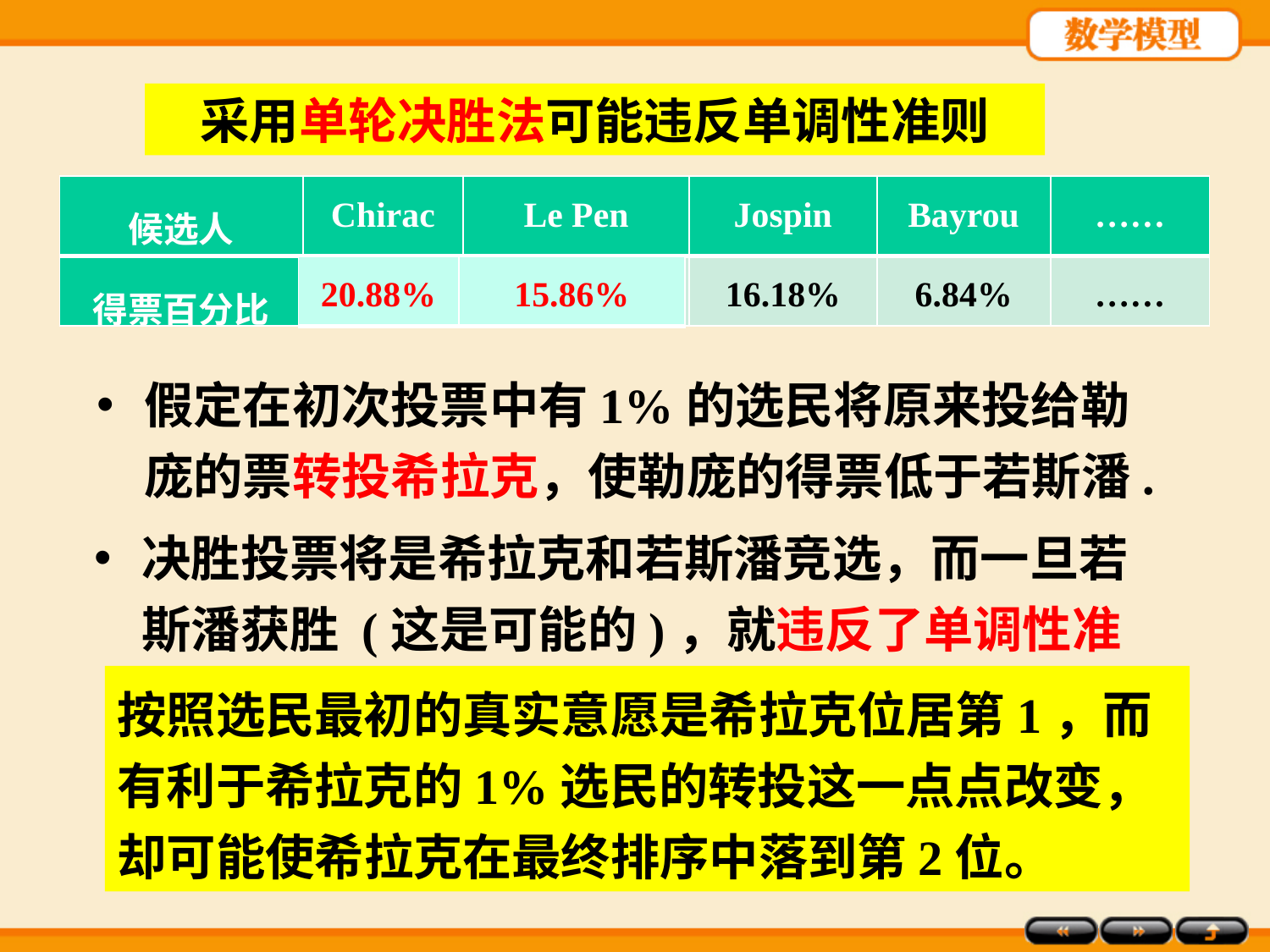

采用单轮决胜法可能违反单调性准则
| 候选人 | Chirac | Le Pen | Jospin | Bayrou | …… |
| --- | --- | --- | --- | --- | --- |
| 得票百分比 | 19.88% | 16.86% | 16.18% | 6.84% | …… |
| 20.88% | 15.86% |
| --- | --- |
假定在初次投票中有1%的选民将原来投给勒庞的票转投希拉克，使勒庞的得票低于若斯潘.
决胜投票将是希拉克和若斯潘竞选，而一旦若斯潘获胜 (这是可能的)，就违反了单调性准则.
按照选民最初的真实意愿是希拉克位居第1，而有利于希拉克的1%选民的转投这一点点改变，却可能使希拉克在最终排序中落到第2位。